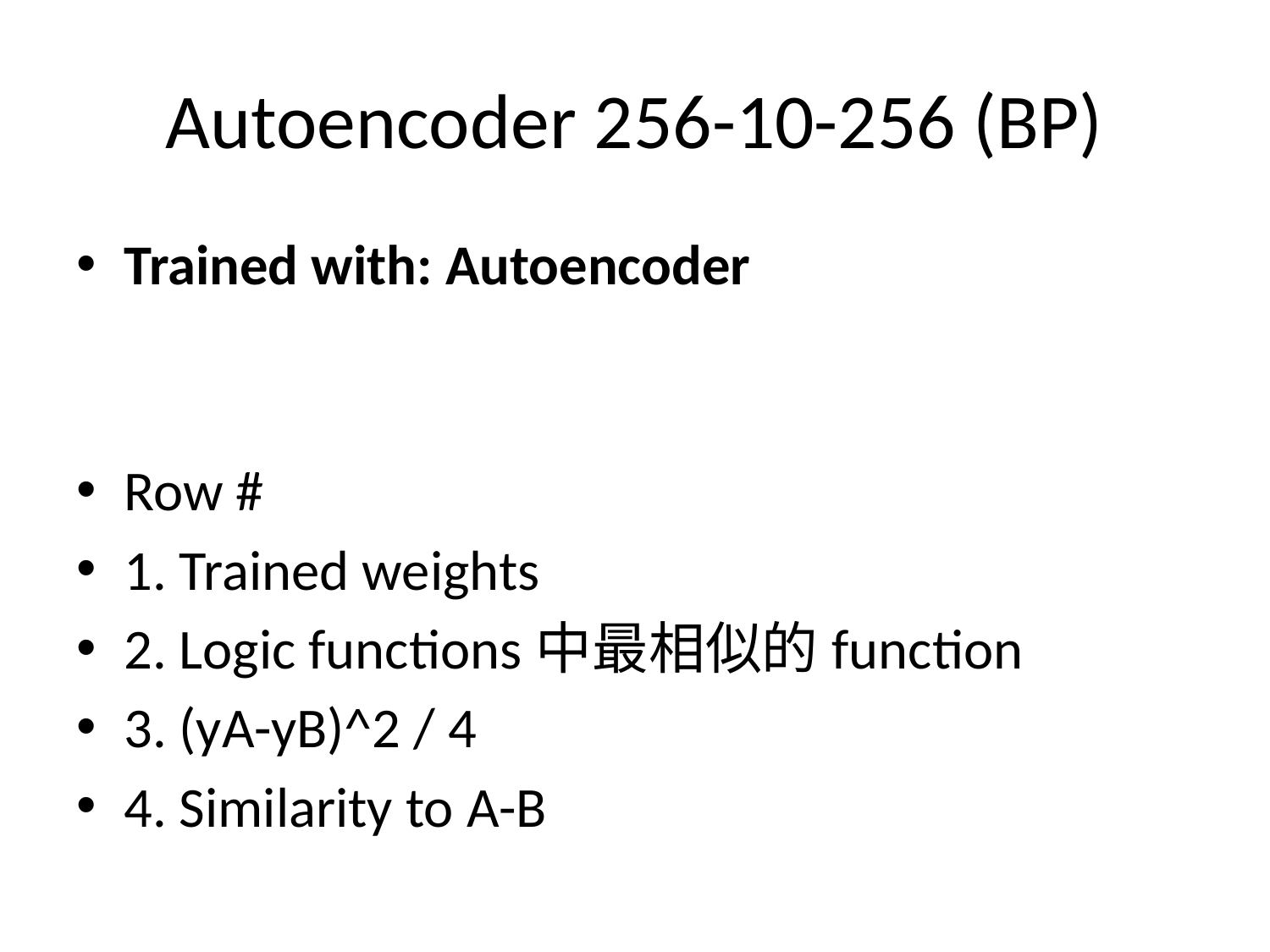

# Autoencoder 256-10-256 (BP)
Trained with: Autoencoder

Row #
1. Trained weights
2. Logic functions中最相似的function
3. (yA-yB)^2 / 4
4. Similarity to A-B